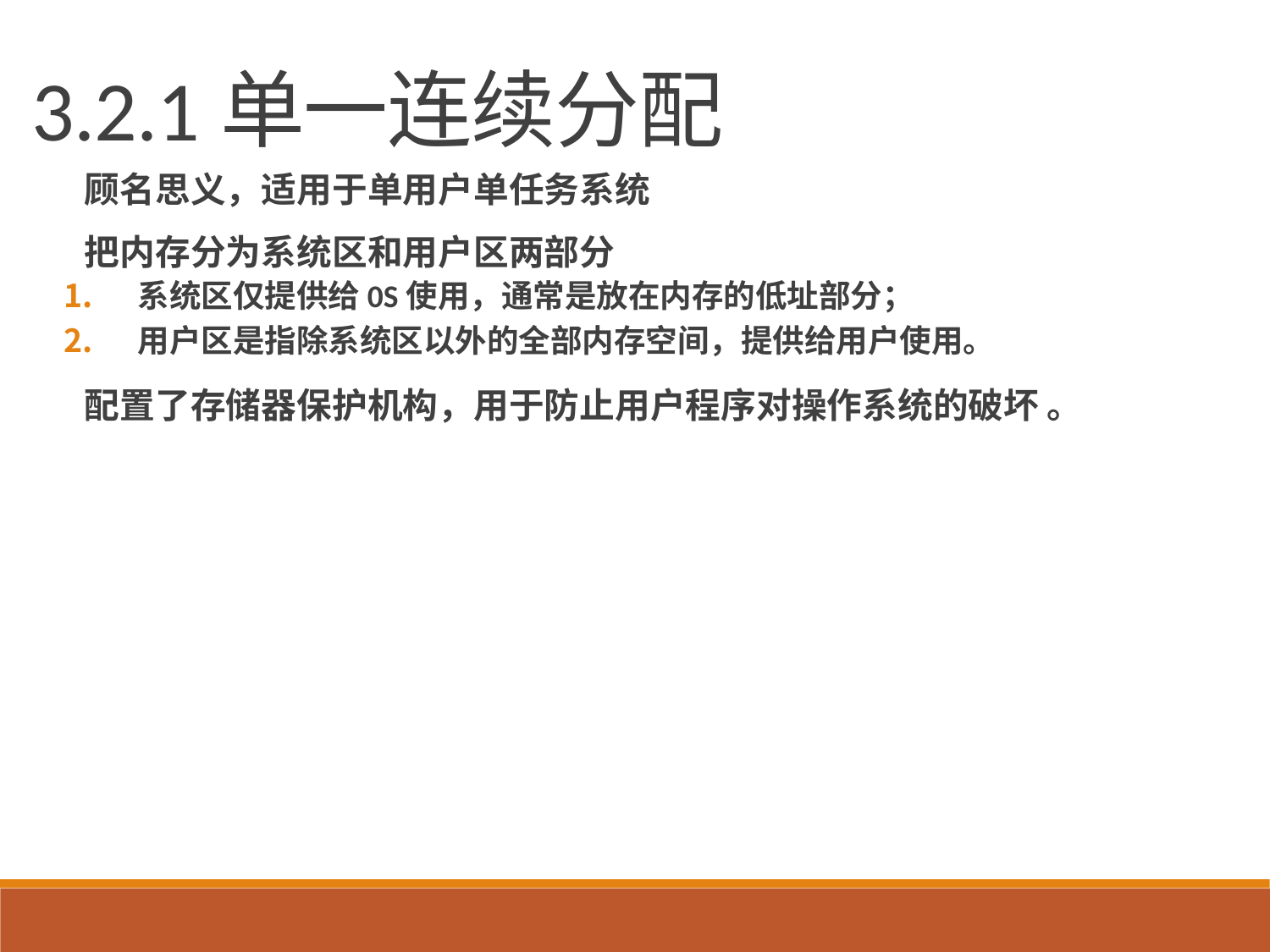

3.2.1单一连续分配
顾名思义，适用于单用户单任务系统
把内存分为系统区和用户区两部分
系统区仅提供给0S使用，通常是放在内存的低址部分；
用户区是指除系统区以外的全部内存空间，提供给用户使用。
配置了存储器保护机构，用于防止用户程序对操作系统的破坏 。